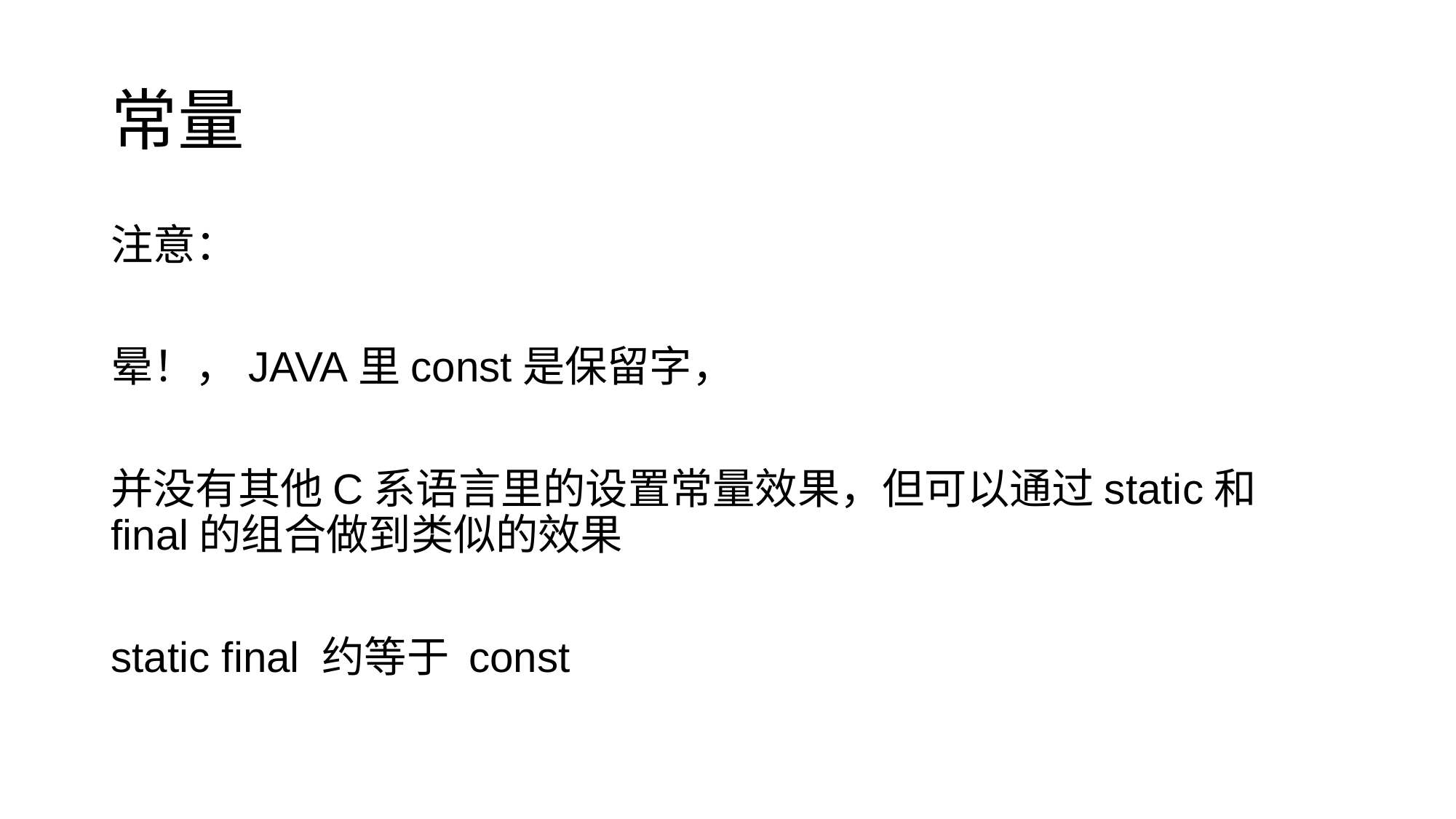

# 常量
注意：

晕！，JAVA里const是保留字，

并没有其他C系语言里的设置常量效果，但可以通过static和final的组合做到类似的效果

static final 约等于 const